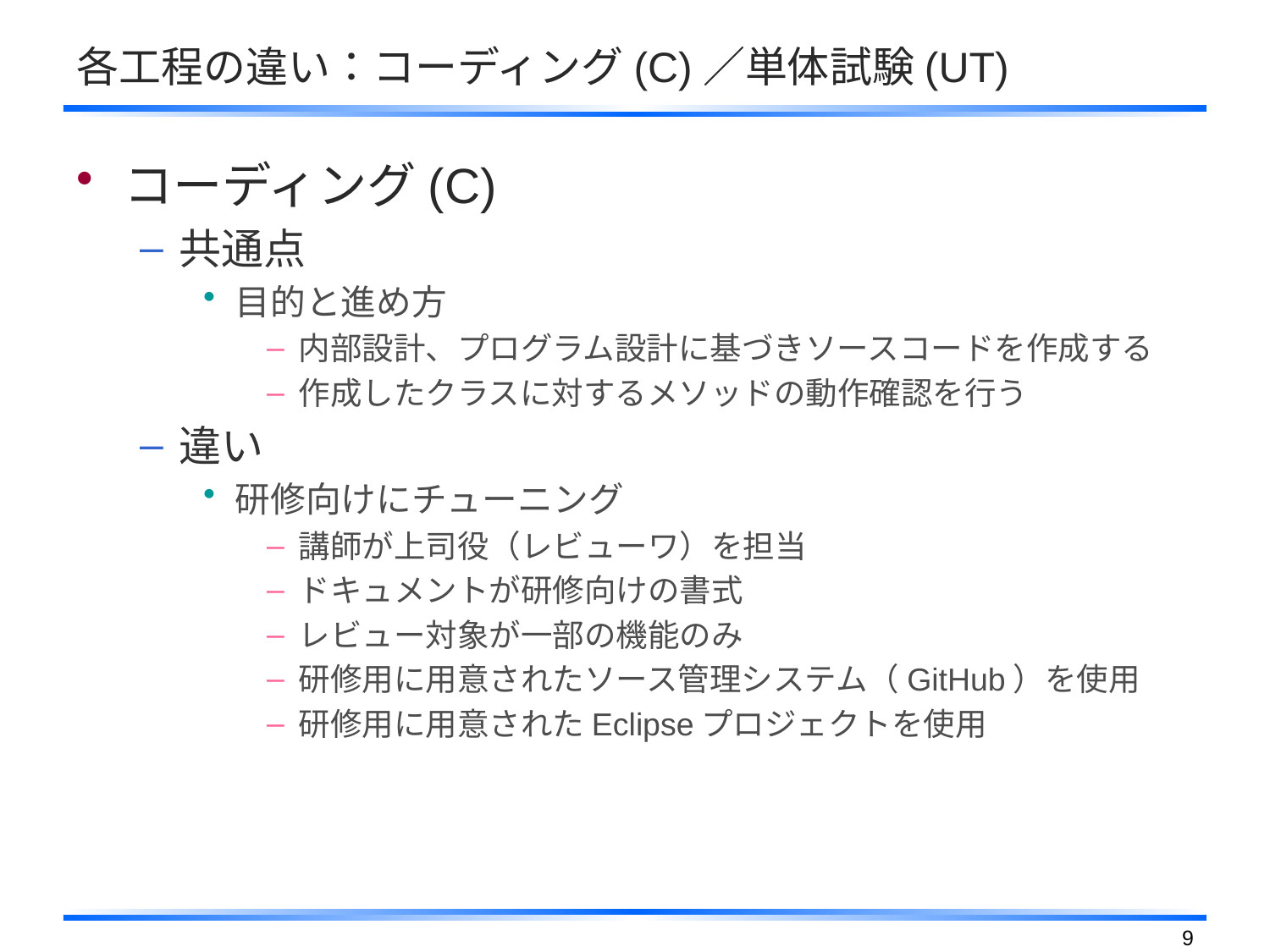

# 各工程の違い：コーディング(C)／単体試験(UT)
コーディング(C)
共通点
目的と進め方
内部設計、プログラム設計に基づきソースコードを作成する
作成したクラスに対するメソッドの動作確認を行う
違い
研修向けにチューニング
講師が上司役（レビューワ）を担当
ドキュメントが研修向けの書式
レビュー対象が一部の機能のみ
研修用に用意されたソース管理システム（GitHub）を使用
研修用に用意されたEclipseプロジェクトを使用
9